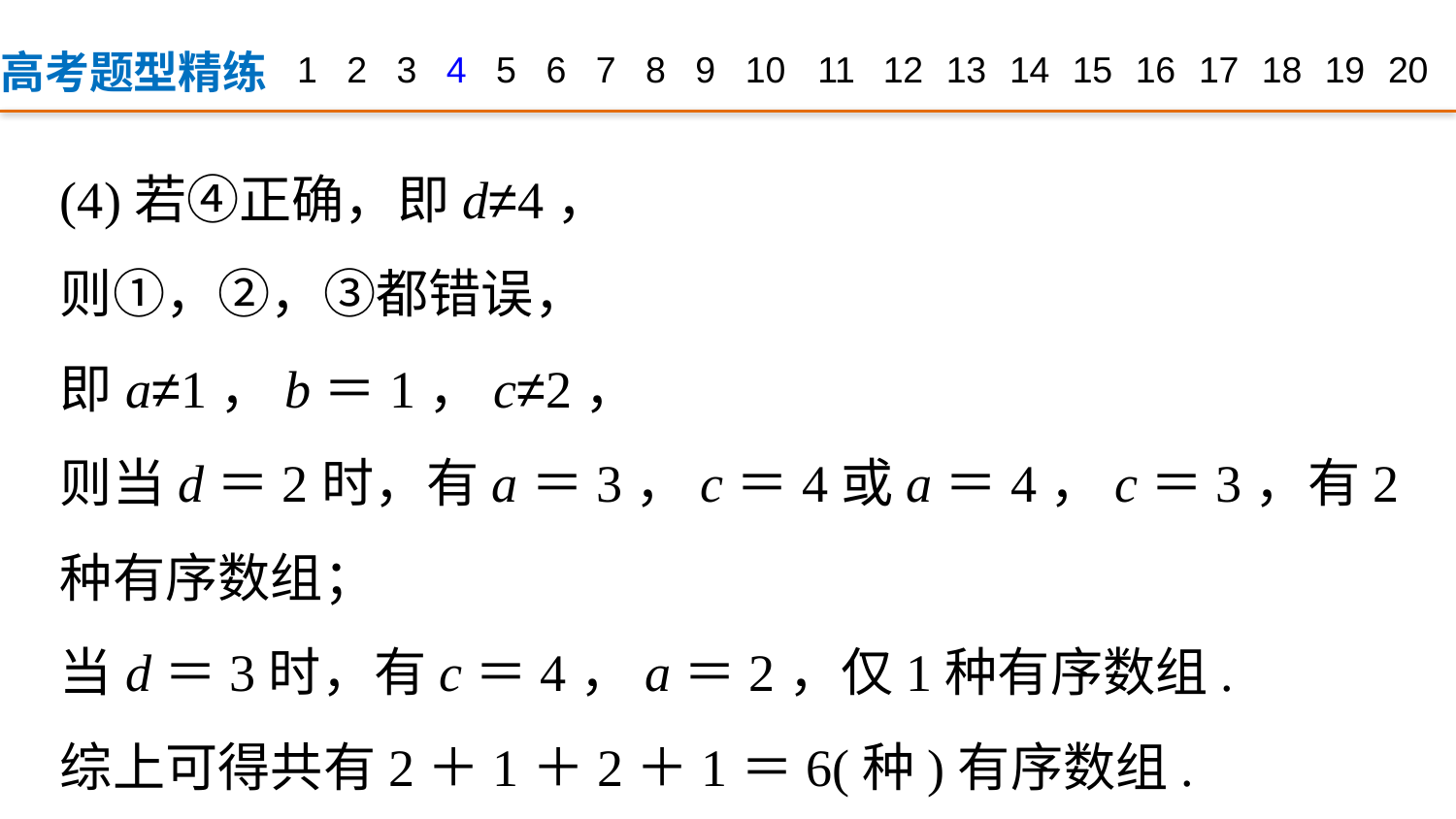

高考题型精练
1
2
3
4
5
6
7
8
9
12
13
14
15
16
17
18
19
20
10
11
(4)若④正确，即d≠4，
则①，②，③都错误，
即a≠1，b＝1，c≠2，
则当d＝2时，有a＝3，c＝4或a＝4，c＝3，有2种有序数组；
当d＝3时，有c＝4，a＝2，仅1种有序数组.
综上可得共有2＋1＋2＋1＝6(种)有序数组.
答案　6